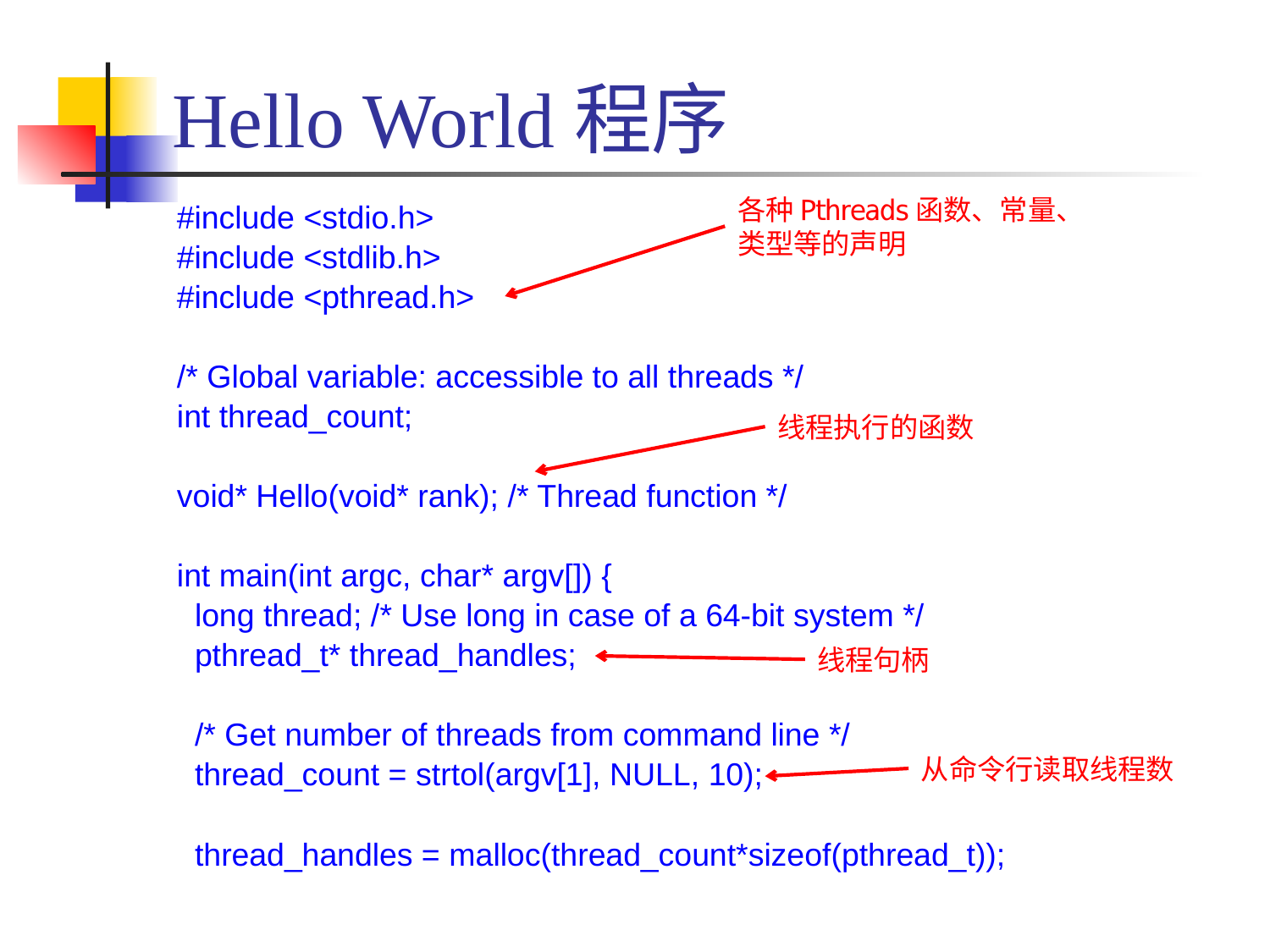

# Hello World程序
各种Pthreads函数、常量、
类型等的声明
#include <stdio.h>
#include <stdlib.h>
#include <pthread.h>

/* Global variable: accessible to all threads */
int thread_count;

void* Hello(void* rank); /* Thread function */

int main(int argc, char* argv[]) {
  long thread; /* Use long in case of a 64-bit system */
  pthread_t* thread_handles;

  /* Get number of threads from command line */
  thread_count = strtol(argv[1], NULL, 10);

  thread_handles = malloc(thread_count*sizeof(pthread_t));
线程执行的函数
线程句柄
从命令行读取线程数